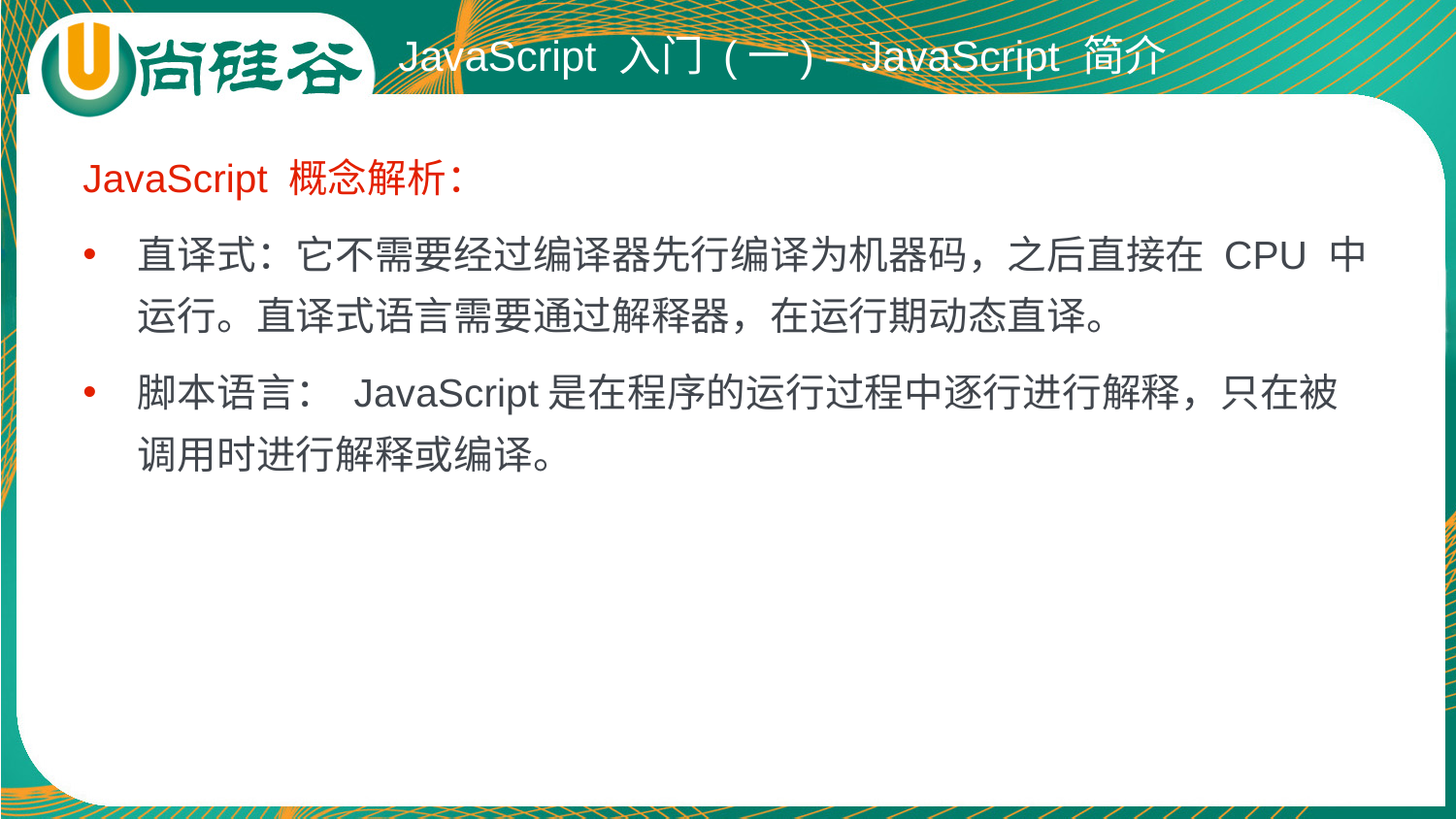

# JavaScript 入门 (一) – JavaScript 简介
JavaScript 概念解析：
直译式：它不需要经过编译器先行编译为机器码，之后直接在 CPU 中运行。直译式语言需要通过解释器，在运行期动态直译。
脚本语言： JavaScript是在程序的运行过程中逐行进行解释，只在被调用时进行解释或编译。